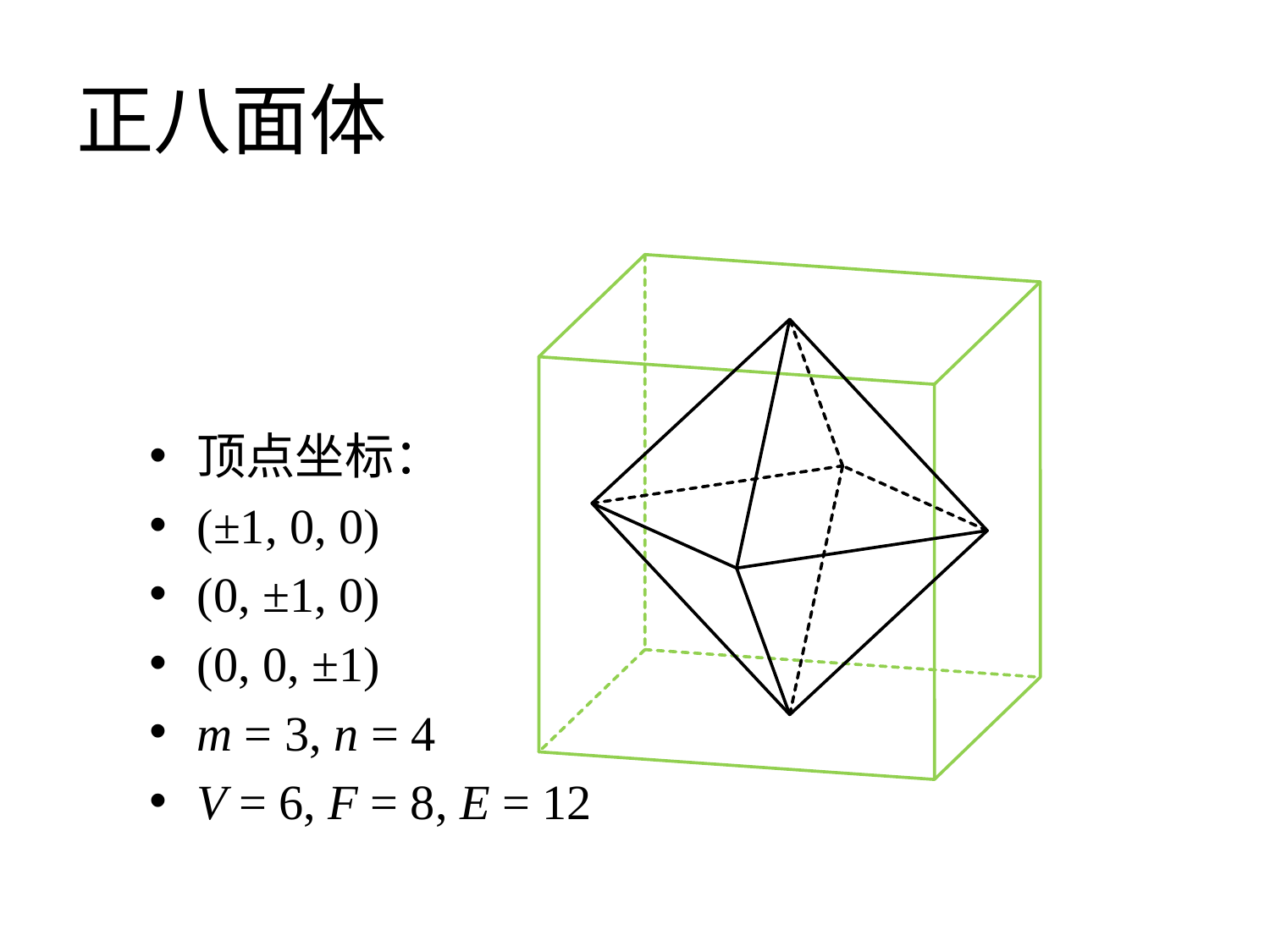

# 正八面体

顶点坐标：
(±1, 0, 0)
(0, ±1, 0)
(0, 0, ±1)
m = 3, n = 4
V = 6, F = 8, E = 12